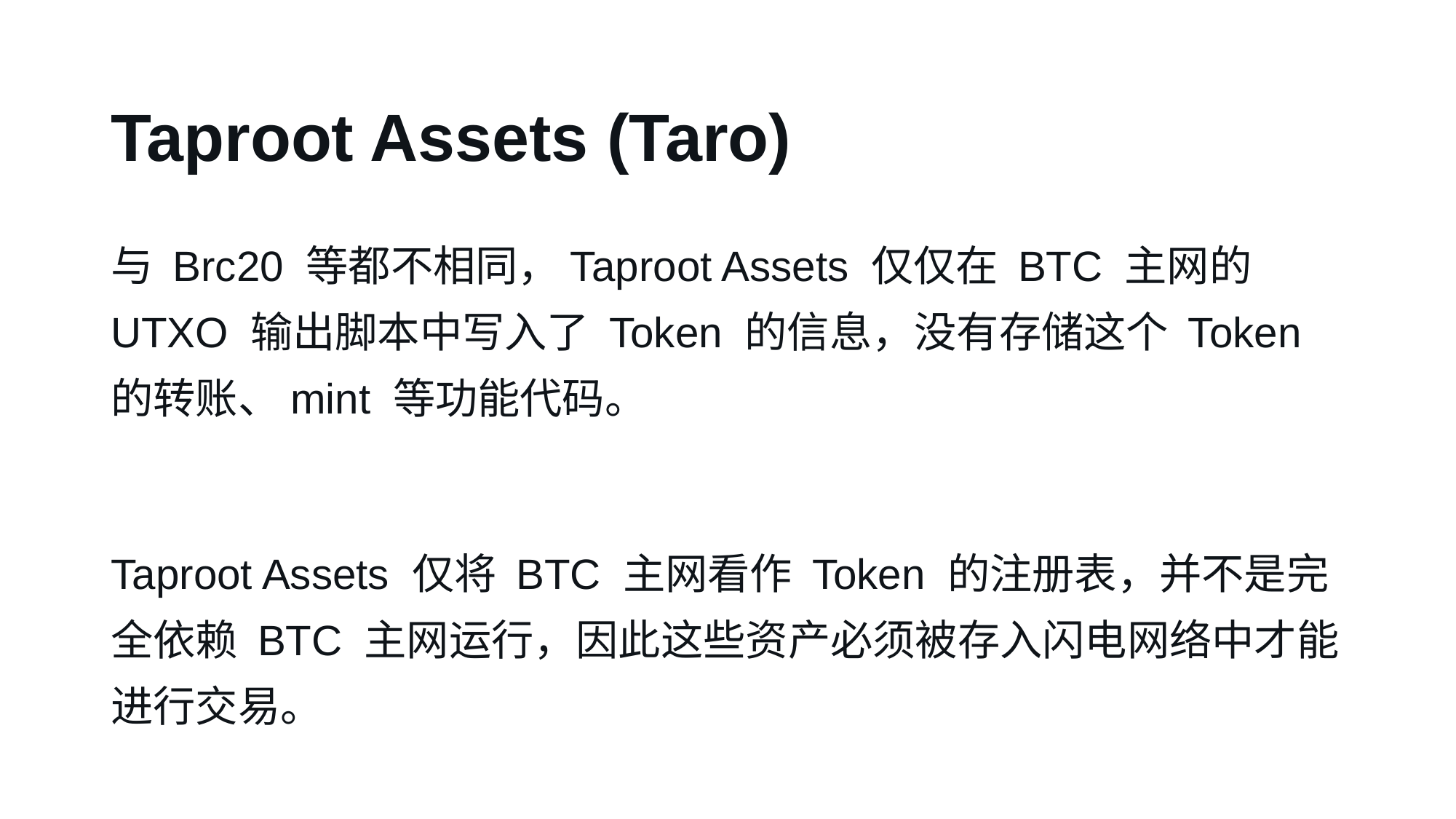

# Taproot Assets (Taro)
与 Brc20 等都不相同，Taproot Assets 仅仅在 BTC 主网的 UTXO 输出脚本中写入了 Token 的信息，没有存储这个 Token 的转账、mint 等功能代码。

Taproot Assets 仅将 BTC 主网看作 Token 的注册表，并不是完全依赖 BTC 主网运行，因此这些资产必须被存入闪电网络中才能进行交易。

因此  Taproot Assets 的 Token 必须依赖第三方的存储索引器，离开了存储索引器这些 Token 即将永远地丢失。